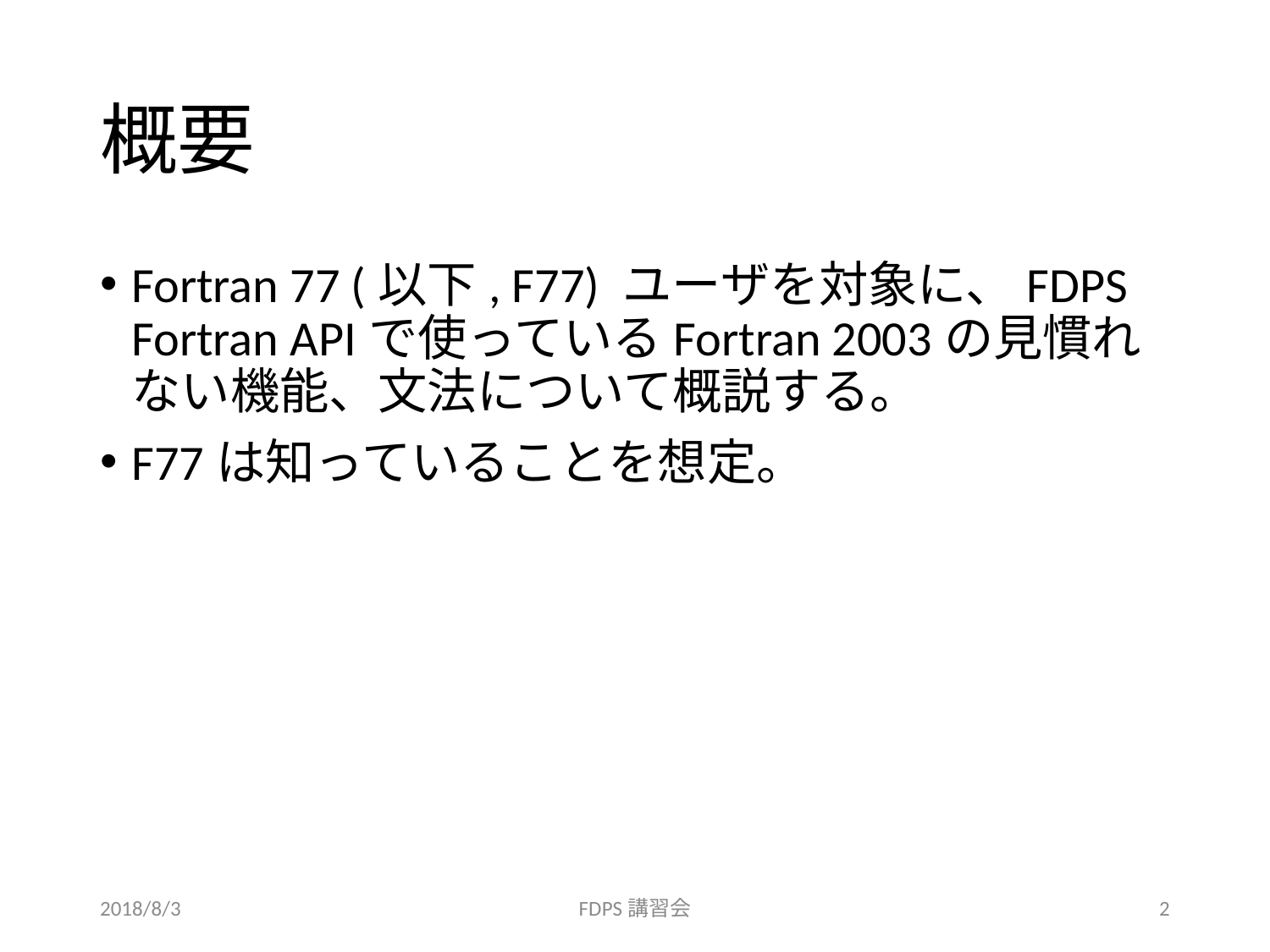

# 概要
Fortran 77 (以下, F77) ユーザを対象に、FDPS Fortran APIで使っているFortran 2003の見慣れない機能、文法について概説する。
F77は知っていることを想定。
2018/8/3
FDPS講習会
2